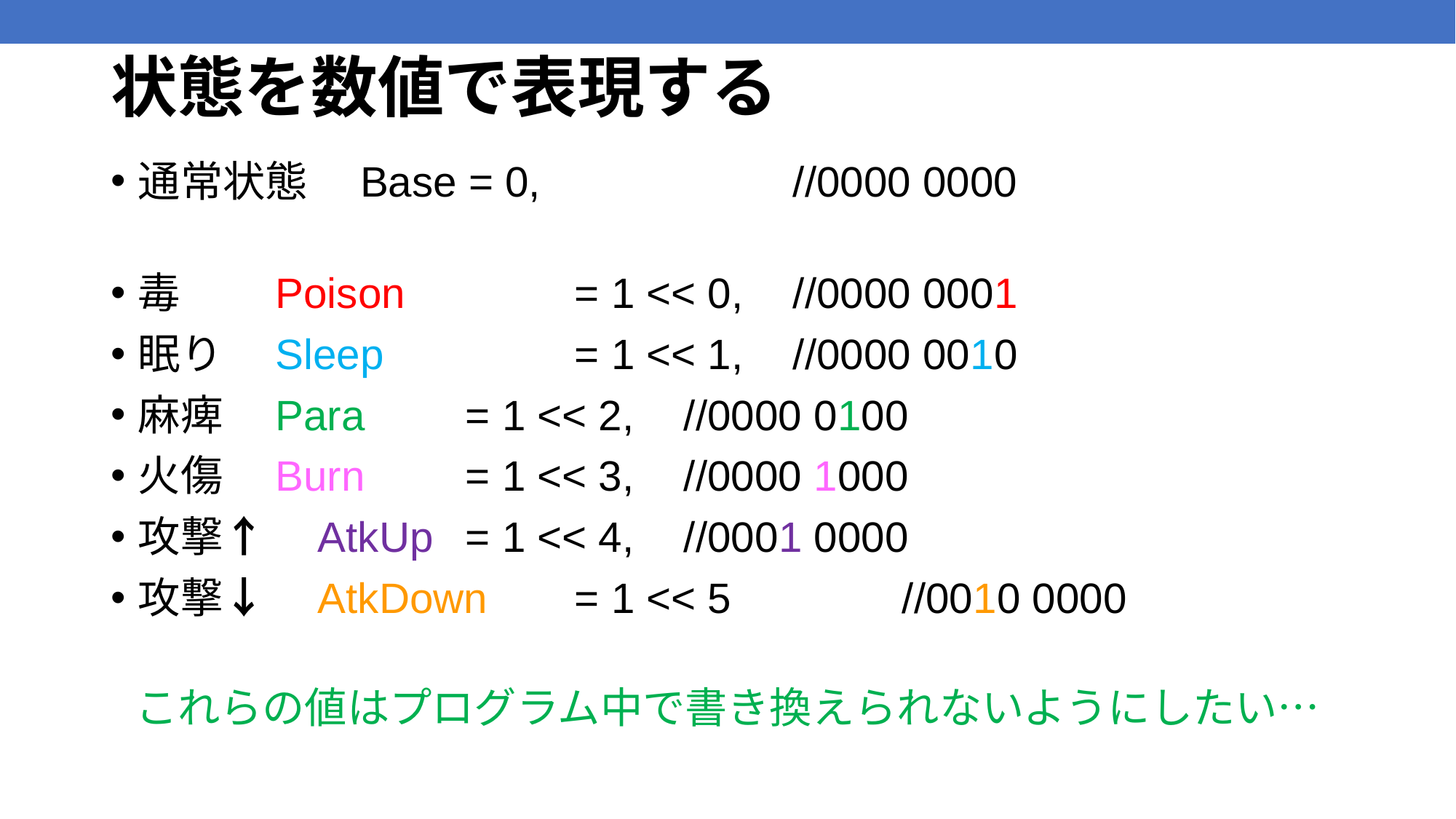

# 状態を数値で表現する
通常状態　Base = 0,			//0000 0000
毒　　Poison 		= 1 << 0,	//0000 0001
眠り　Sleep 		= 1 << 1,	//0000 0010
麻痺　Para      	= 1 << 2,	//0000 0100
火傷　Burn      	= 1 << 3,	//0000 1000
攻撃↑　AtkUp  	= 1 << 4,	//0001 0000
攻撃↓　AtkDown	= 1 << 5		//0010 0000

これらの値はプログラム中で書き換えられないようにしたい…